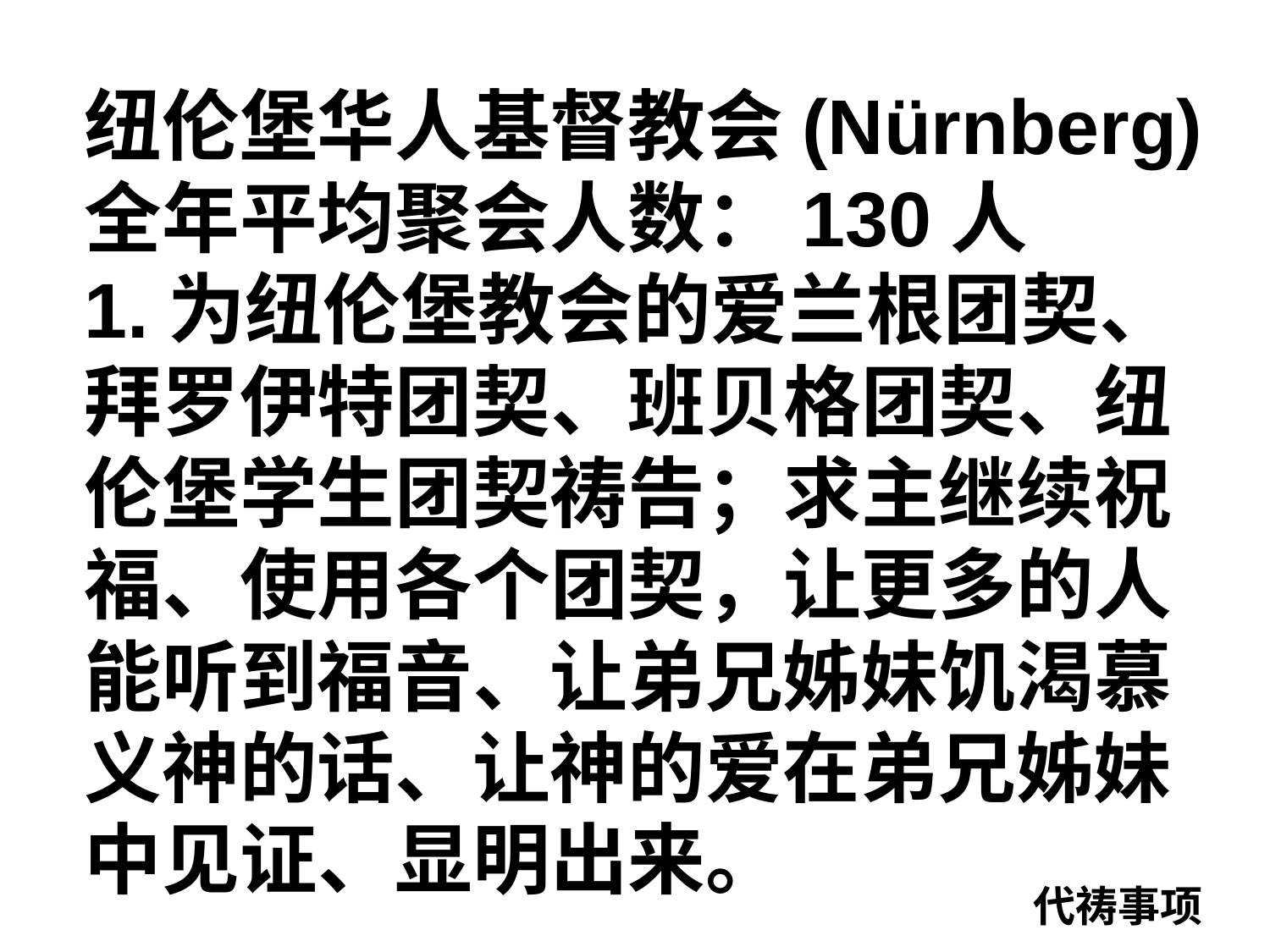

纽伦堡华人基督教会(Nürnberg)
全年平均聚会人数：130人
1.为纽伦堡教会的爱兰根团契、拜罗伊特团契、班贝格团契、纽伦堡学生团契祷告；求主继续祝福、使用各个团契，让更多的人能听到福音、让弟兄姊妹饥渴慕义神的话、让神的爱在弟兄姊妹中见证、显明出来。
代祷事项